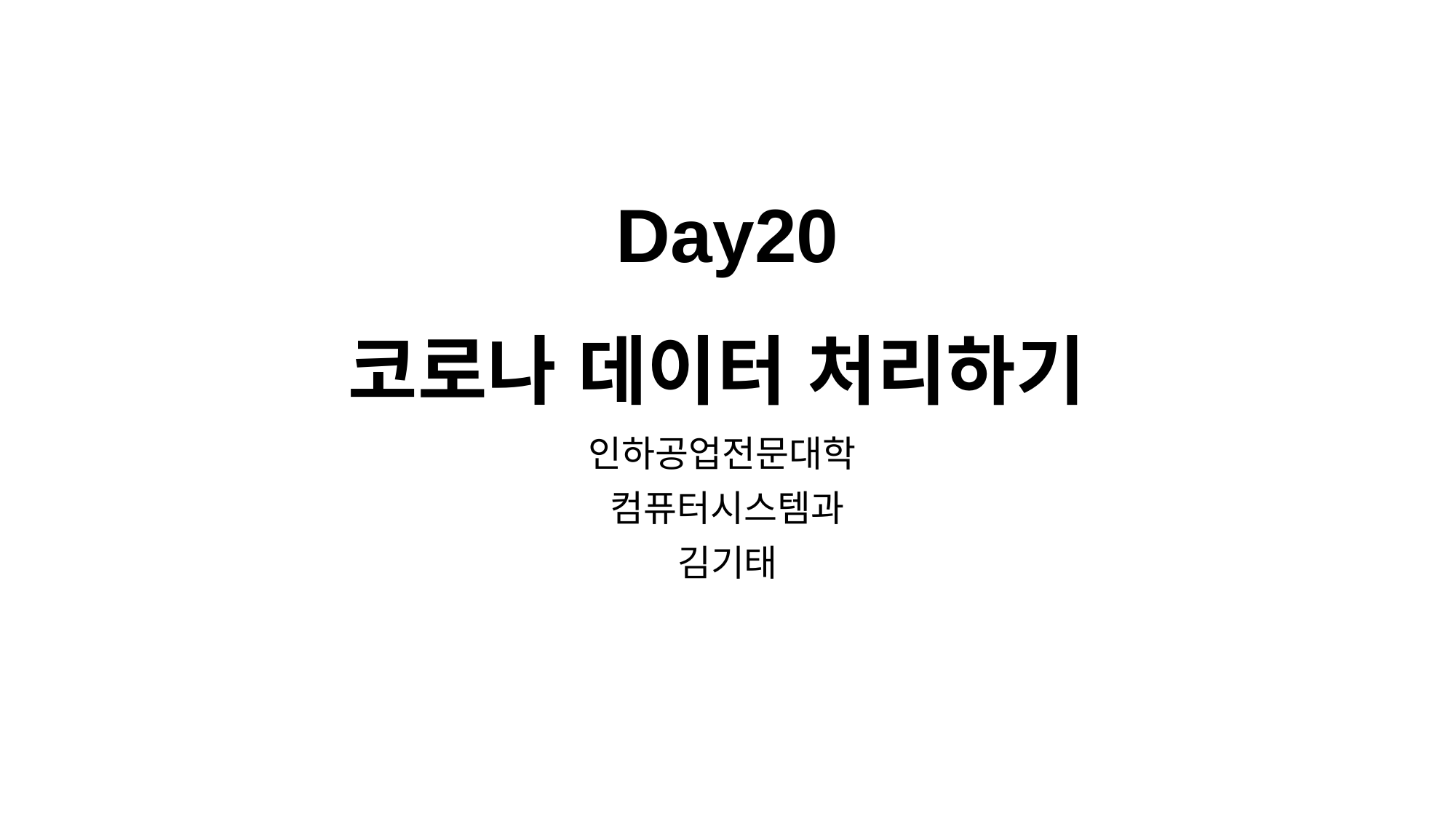

# Day20 코로나 데이터 처리하기
인하공업전문대학
컴퓨터시스템과
김기태